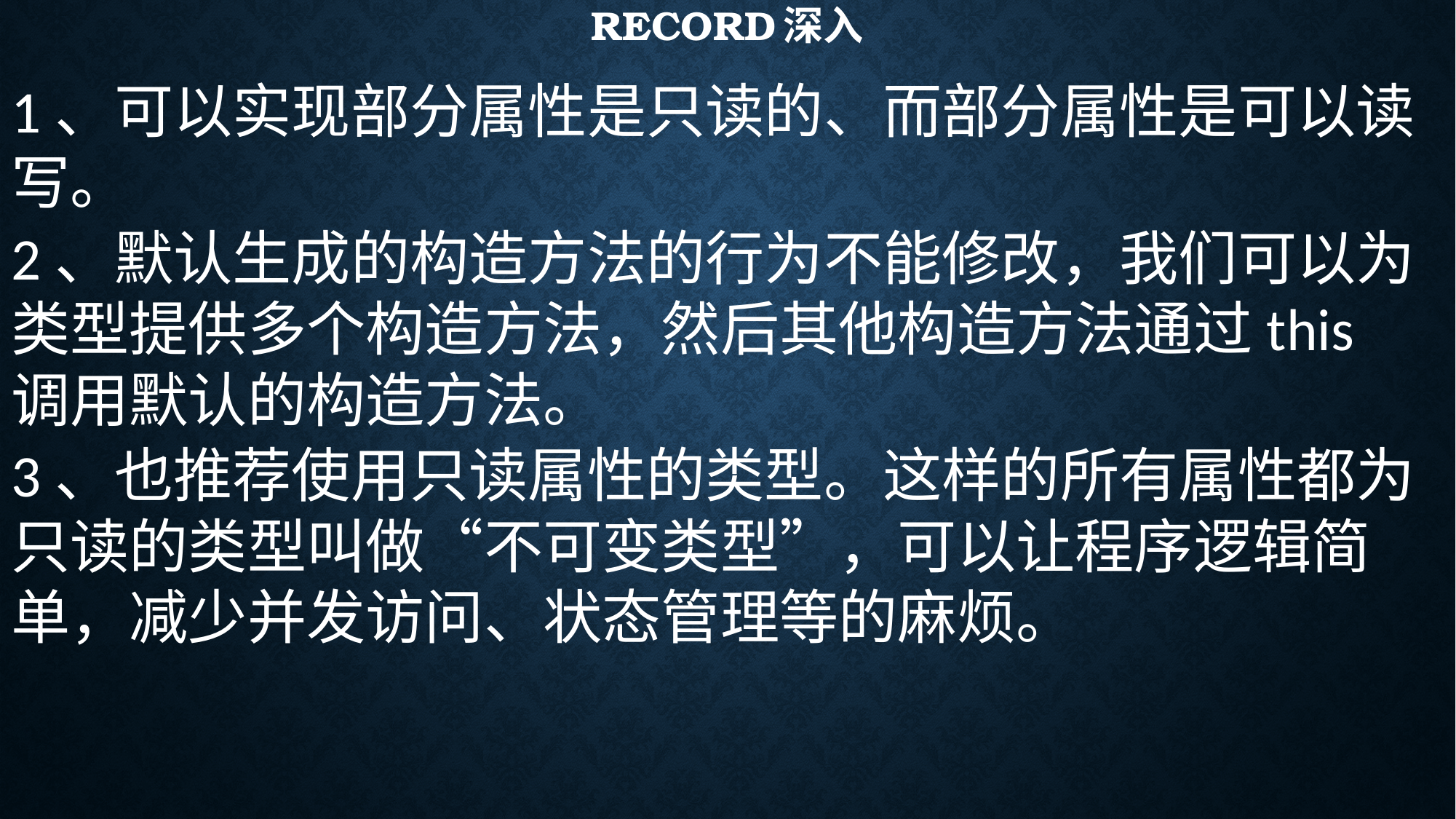

# Record深入
1、可以实现部分属性是只读的、而部分属性是可以读写。
2、默认生成的构造方法的行为不能修改，我们可以为类型提供多个构造方法，然后其他构造方法通过this调用默认的构造方法。
3、也推荐使用只读属性的类型。这样的所有属性都为只读的类型叫做“不可变类型”，可以让程序逻辑简单，减少并发访问、状态管理等的麻烦。